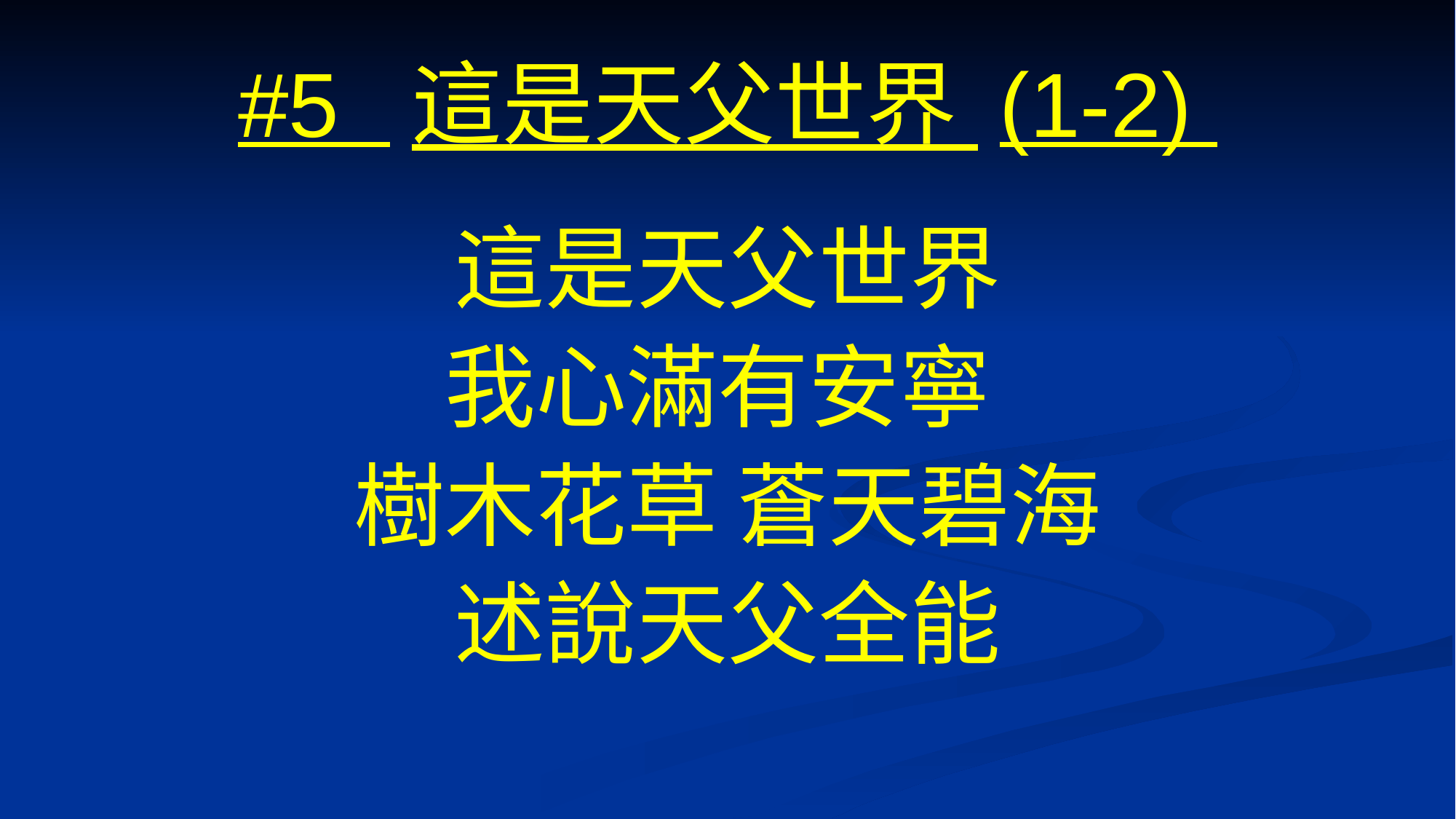

# #5  這是天父世界 (1-2)
這是天父世界
我心滿有安寧
樹木花草 蒼天碧海
述說天父全能